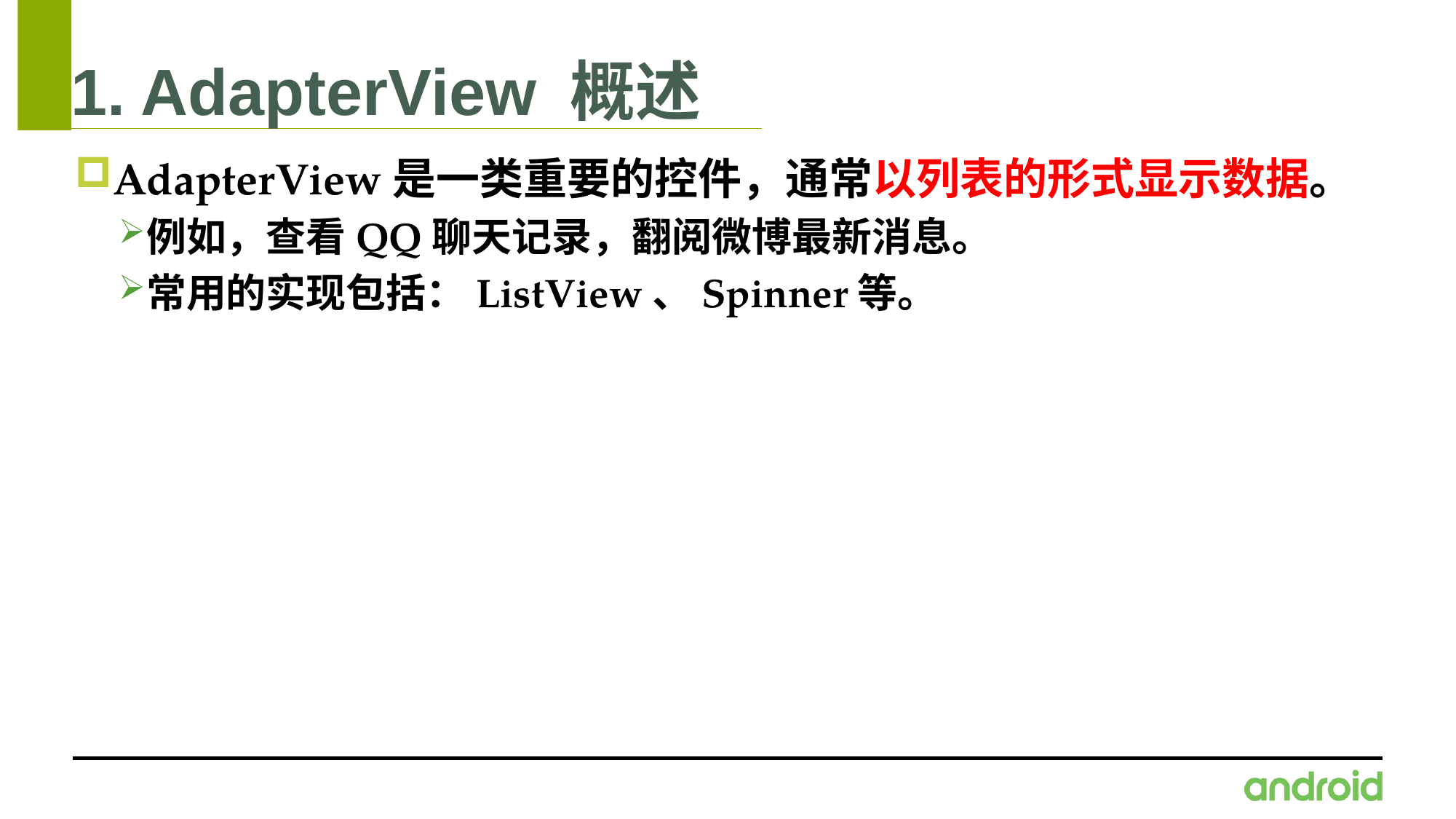

# 1. AdapterView 概述
AdapterView是一类重要的控件，通常以列表的形式显示数据。
例如，查看QQ聊天记录，翻阅微博最新消息。
常用的实现包括：ListView、Spinner等。